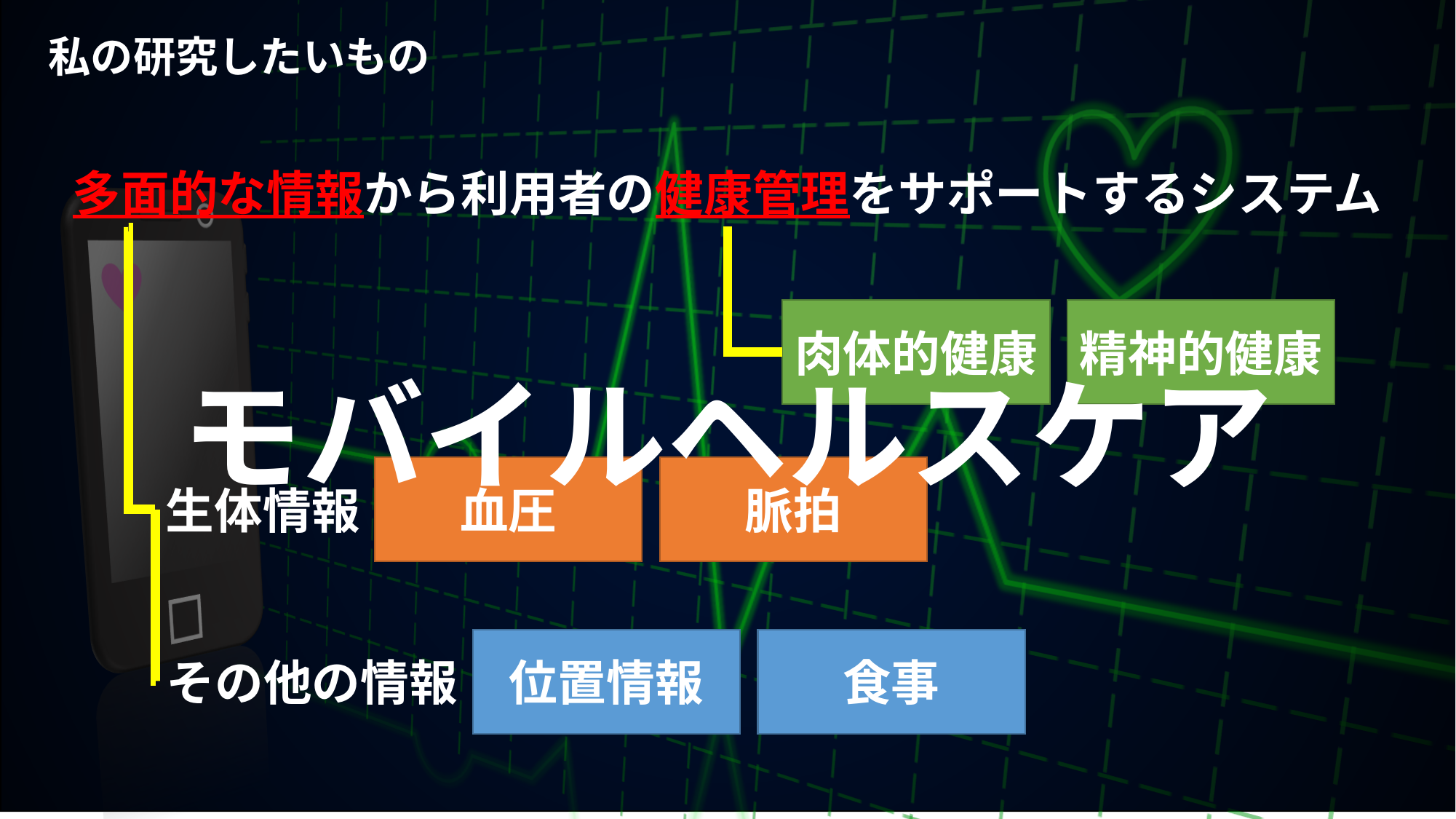

私の研究したいもの
多面的な情報から利用者の健康管理をサポートするシステム
肉体的健康
精神的健康
モバイルヘルスケア
血圧
脈拍
生体情報
位置情報
食事
その他の情報